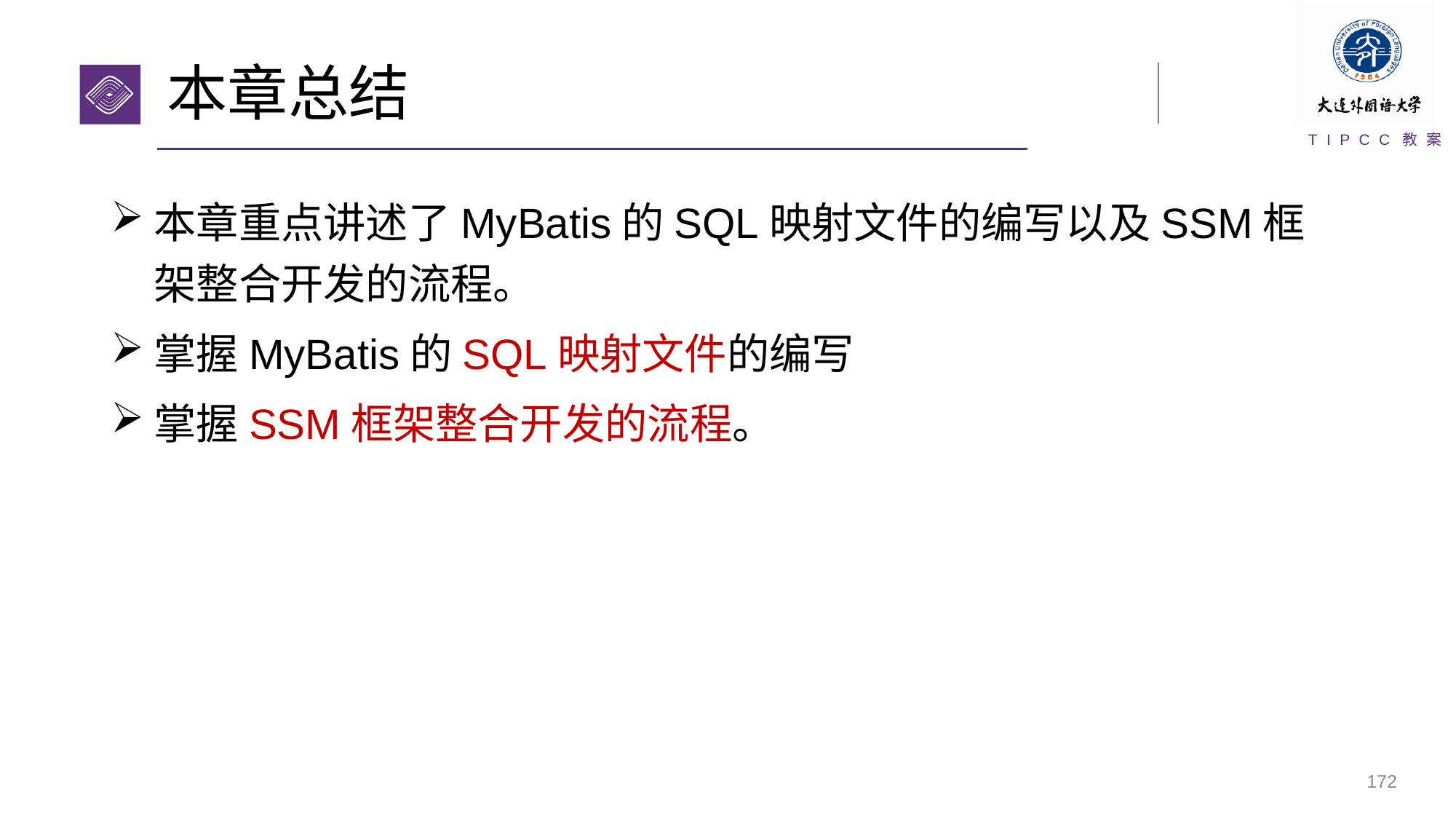

# 本章总结
本章重点讲述了MyBatis的SQL映射文件的编写以及SSM框架整合开发的流程。
掌握MyBatis的SQL映射文件的编写
掌握SSM框架整合开发的流程。
172